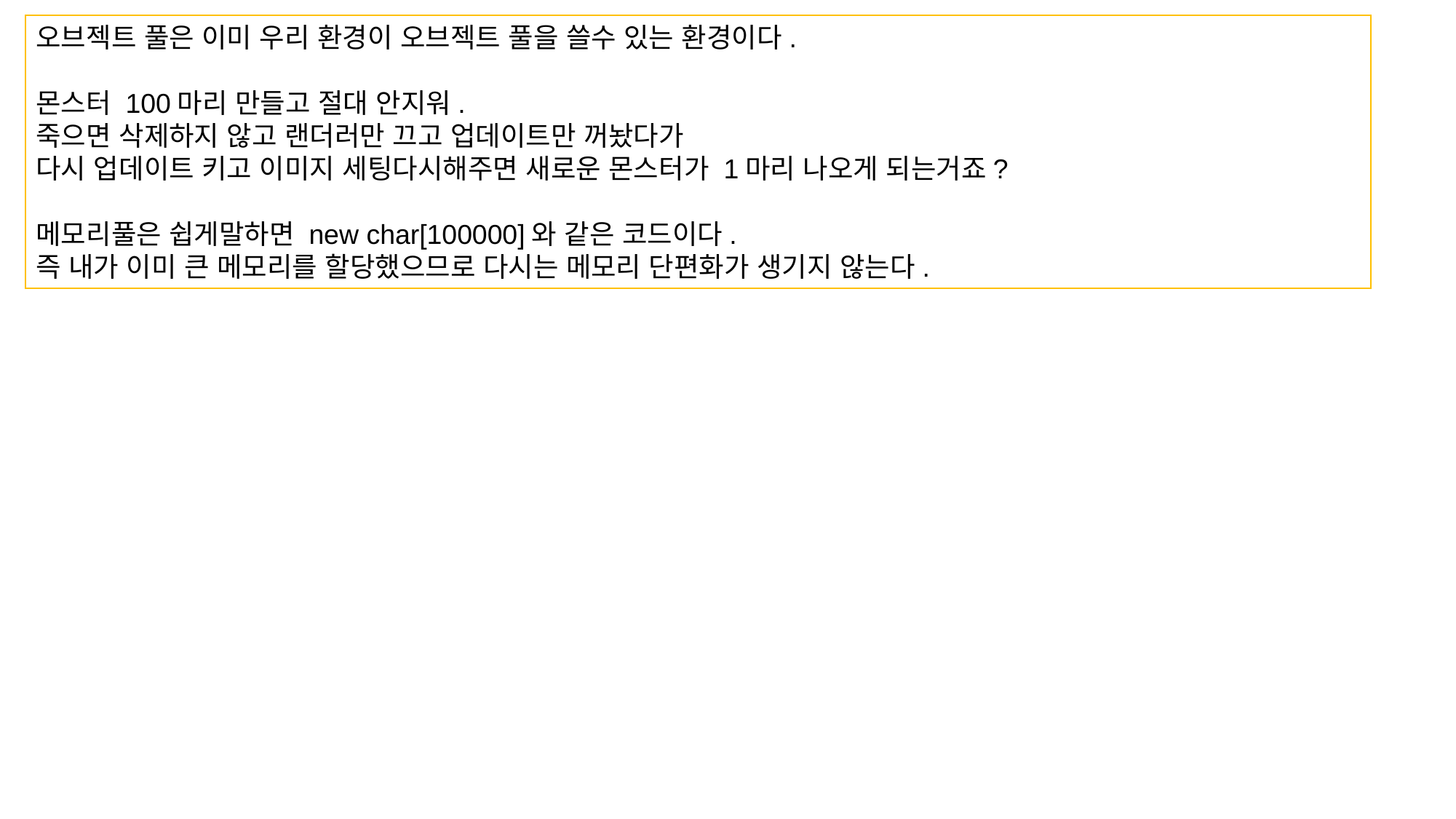

오브젝트 풀은 이미 우리 환경이 오브젝트 풀을 쓸수 있는 환경이다.

몬스터 100마리 만들고 절대 안지워.
죽으면 삭제하지 않고 랜더러만 끄고 업데이트만 꺼놨다가
다시 업데이트 키고 이미지 세팅다시해주면 새로운 몬스터가 1마리 나오게 되는거죠?

메모리풀은 쉽게말하면 new char[100000]와 같은 코드이다.
즉 내가 이미 큰 메모리를 할당했으므로 다시는 메모리 단편화가 생기지 않는다.